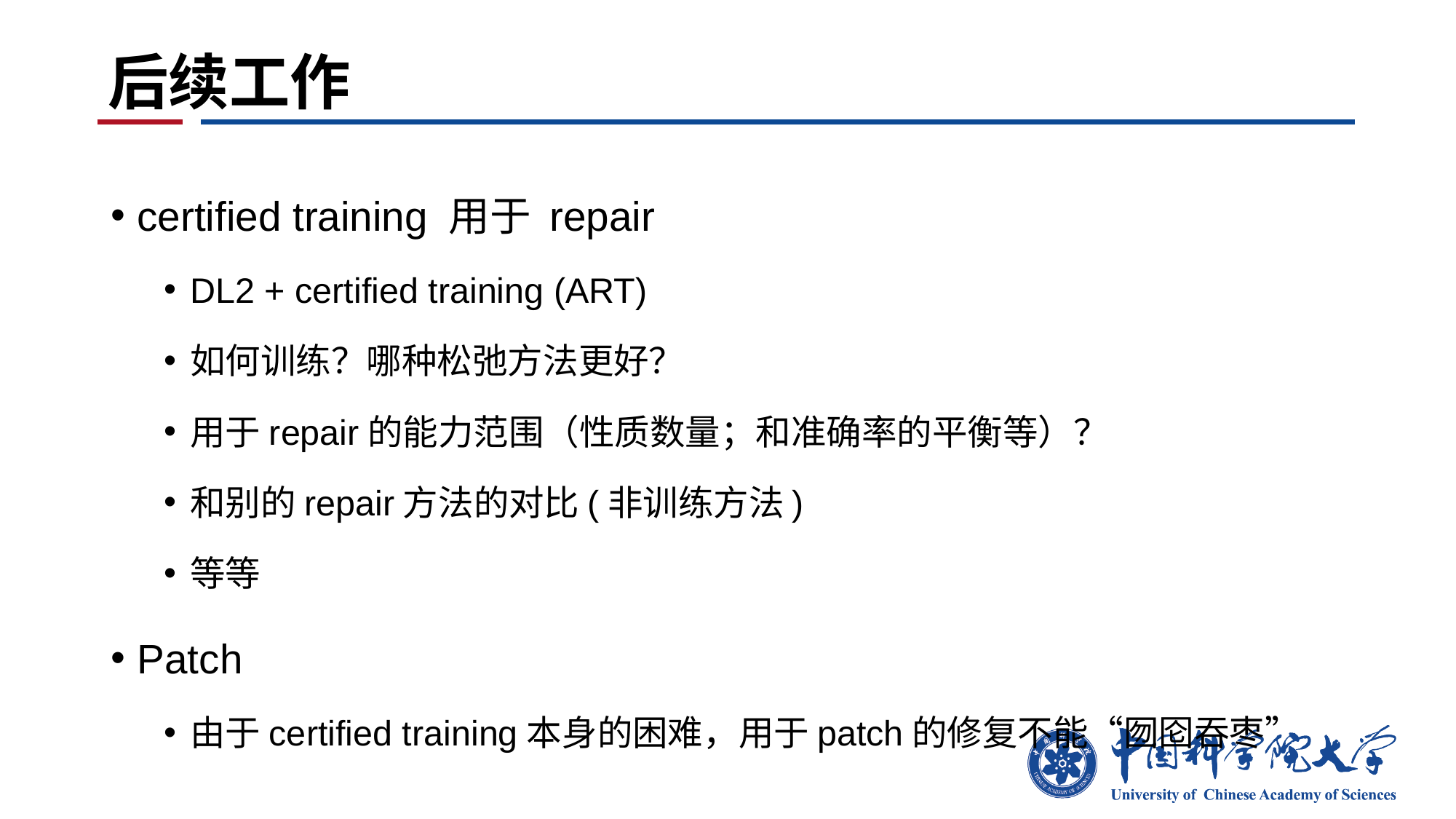

# 后续工作
certified training 用于 repair
DL2 + certified training (ART)
如何训练？哪种松弛方法更好？
用于repair的能力范围（性质数量；和准确率的平衡等）？
和别的repair方法的对比(非训练方法)
等等
Patch
由于certified training本身的困难，用于patch的修复不能“囫囵吞枣”